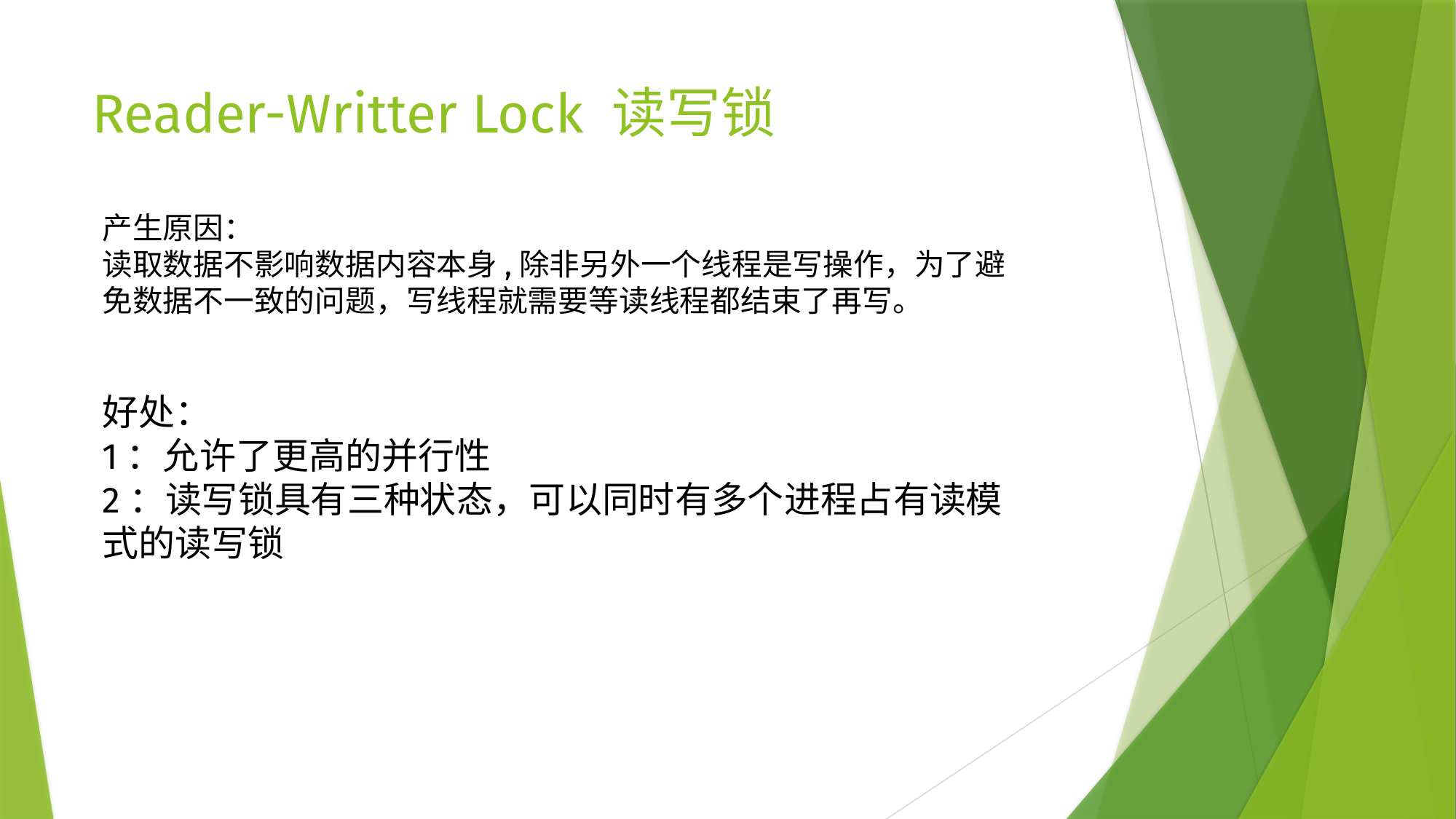

# Reader-Writter Lock 读写锁
产生原因：
读取数据不影响数据内容本身,除非另外一个线程是写操作，为了避免数据不一致的问题，写线程就需要等读线程都结束了再写。
好处：
1：允许了更高的并行性
2：读写锁具有三种状态，可以同时有多个进程占有读模式的读写锁